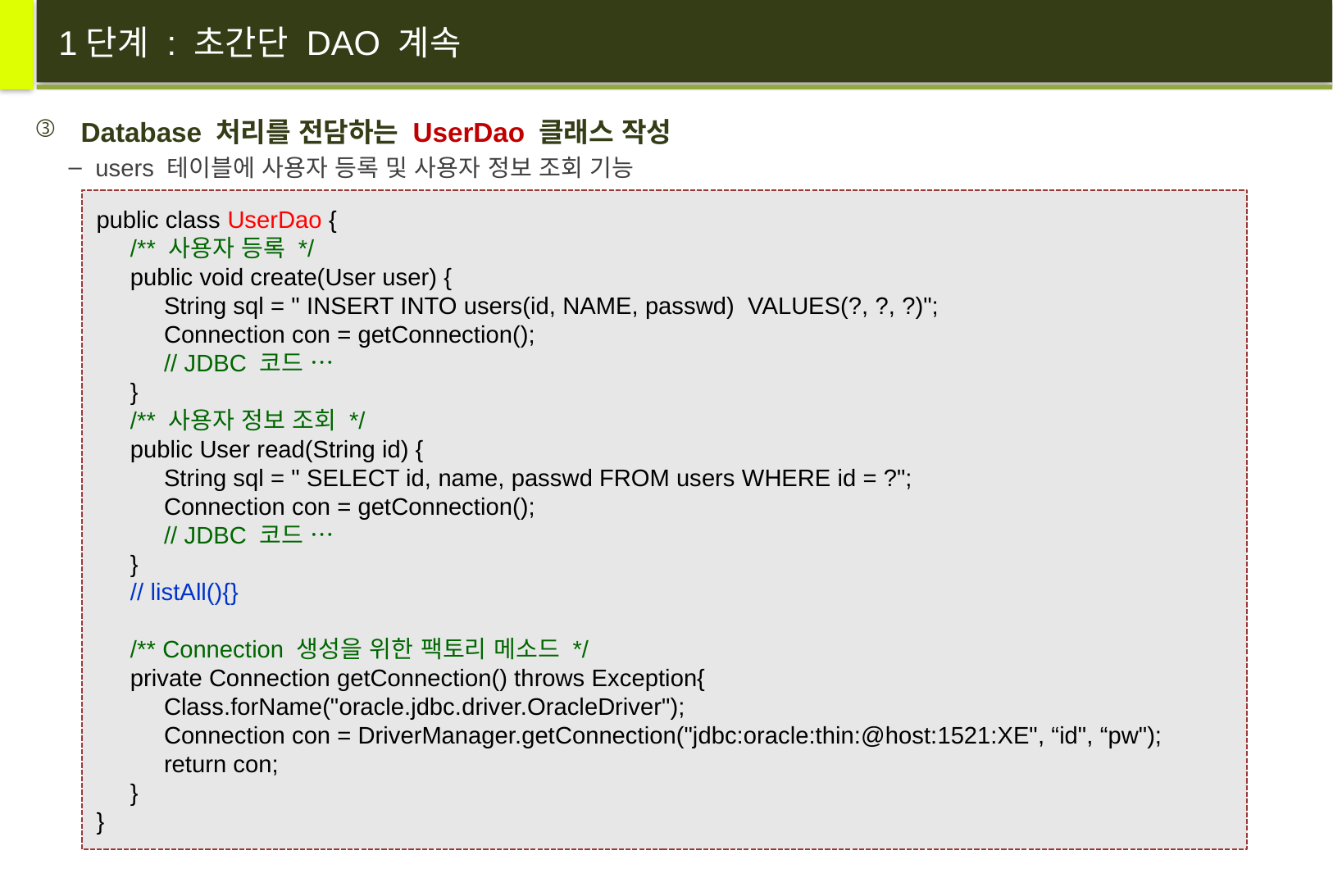

# 1단계 : 초간단 DAO 계속
Database 처리를 전담하는 UserDao 클래스 작성
users 테이블에 사용자 등록 및 사용자 정보 조회 기능
public class UserDao {
     /** 사용자 등록 */
     public void create(User user) {
          String sql = " INSERT INTO users(id, NAME, passwd)  VALUES(?, ?, ?)";
          Connection con = getConnection();
          // JDBC 코드 …
     }
     /** 사용자 정보 조회 */
     public User read(String id) {
          String sql = " SELECT id, name, passwd FROM users WHERE id = ?";
          Connection con = getConnection();
          // JDBC 코드 …
     }
     // listAll(){}
     /** Connection 생성을 위한 팩토리 메소드 */
     private Connection getConnection() throws Exception{
          Class.forName("oracle.jdbc.driver.OracleDriver");
          Connection con = DriverManager.getConnection("jdbc:oracle:thin:@host:1521:XE", “id", “pw");
          return con;
     }
}